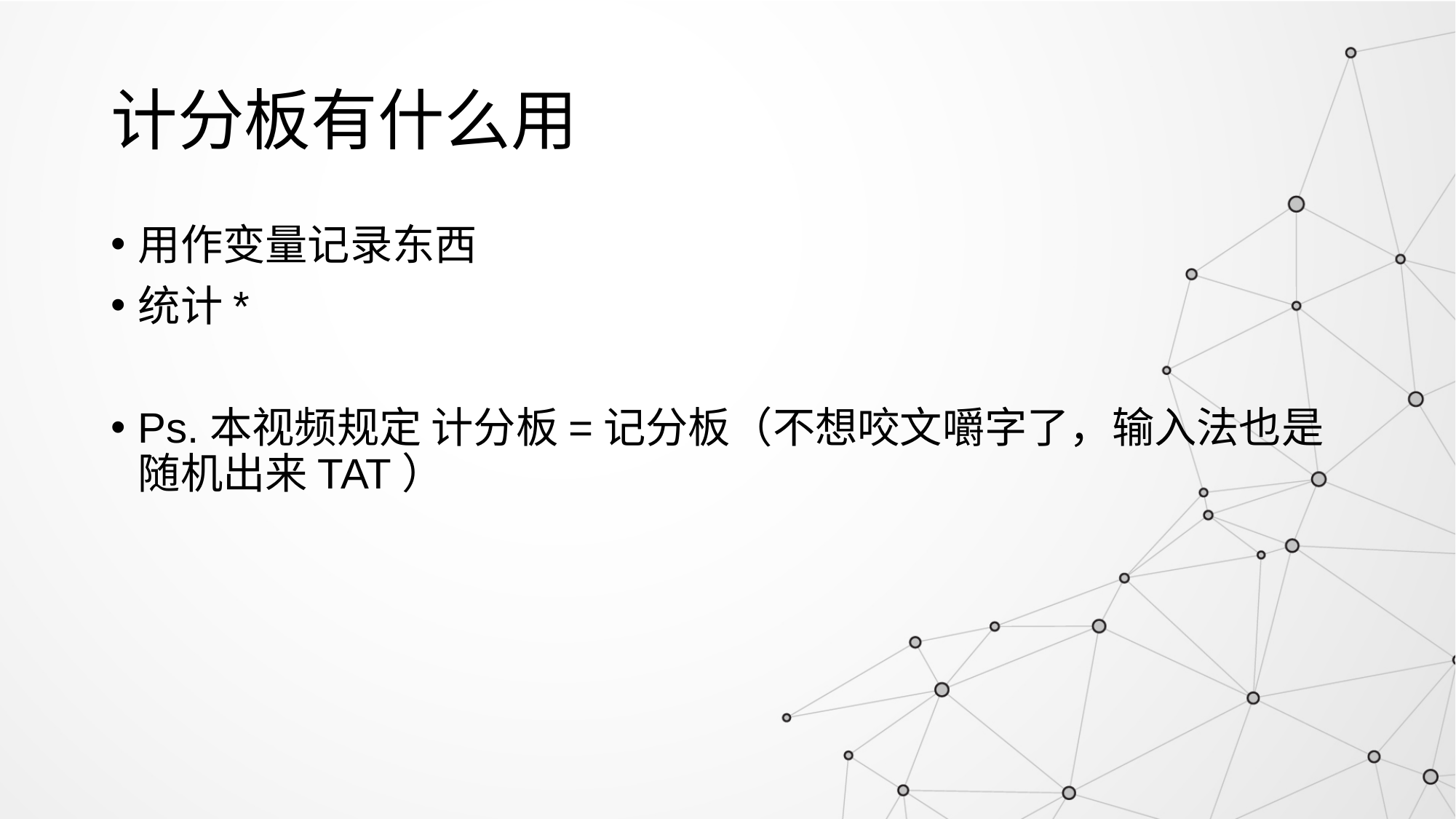

# 计分板有什么用
用作变量记录东西
统计*

Ps.本视频规定 计分板=记分板（不想咬文嚼字了，输入法也是随机出来TAT）